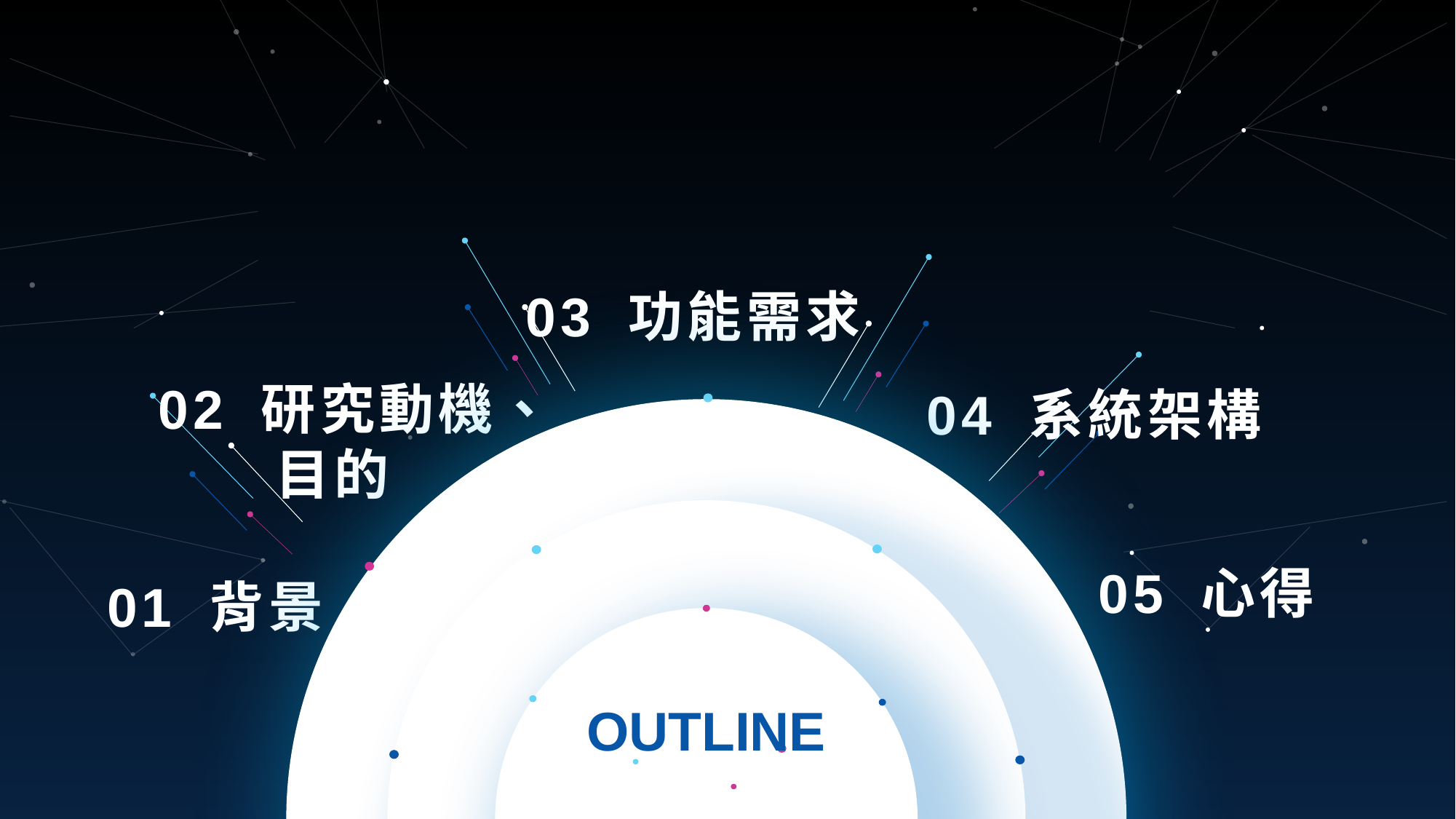

03 功能需求
02 研究動機、目的
04 系統架構

05 心得

01 背景

OUTLINE